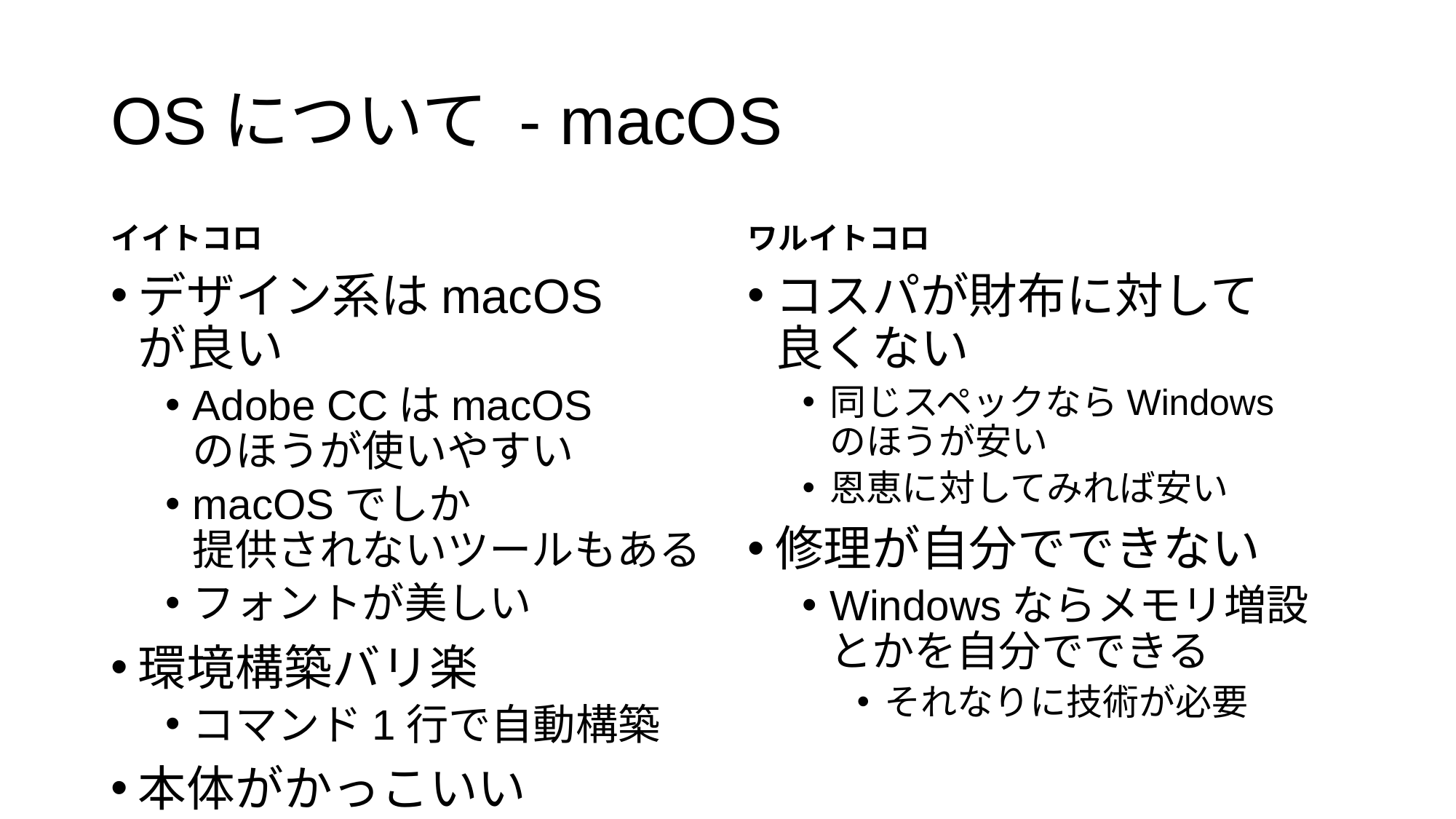

# OSについて - macOS
イイトコロ
デザイン系はmacOS
が良い
Adobe CCはmacOS
のほうが使いやすい
macOSでしか
提供されないツールもある
フォントが美しい
環境構築バリ楽
コマンド1行で自動構築
本体がかっこいい
マジかっこいい
マジかっこいい
マジかっこいい
ワルイトコロ
コスパが財布に対して
良くない
同じスペックならWindows
のほうが安い
恩恵に対してみれば安い
修理が自分でできない
Windowsならメモリ増設とかを自分でできる
それなりに技術が必要